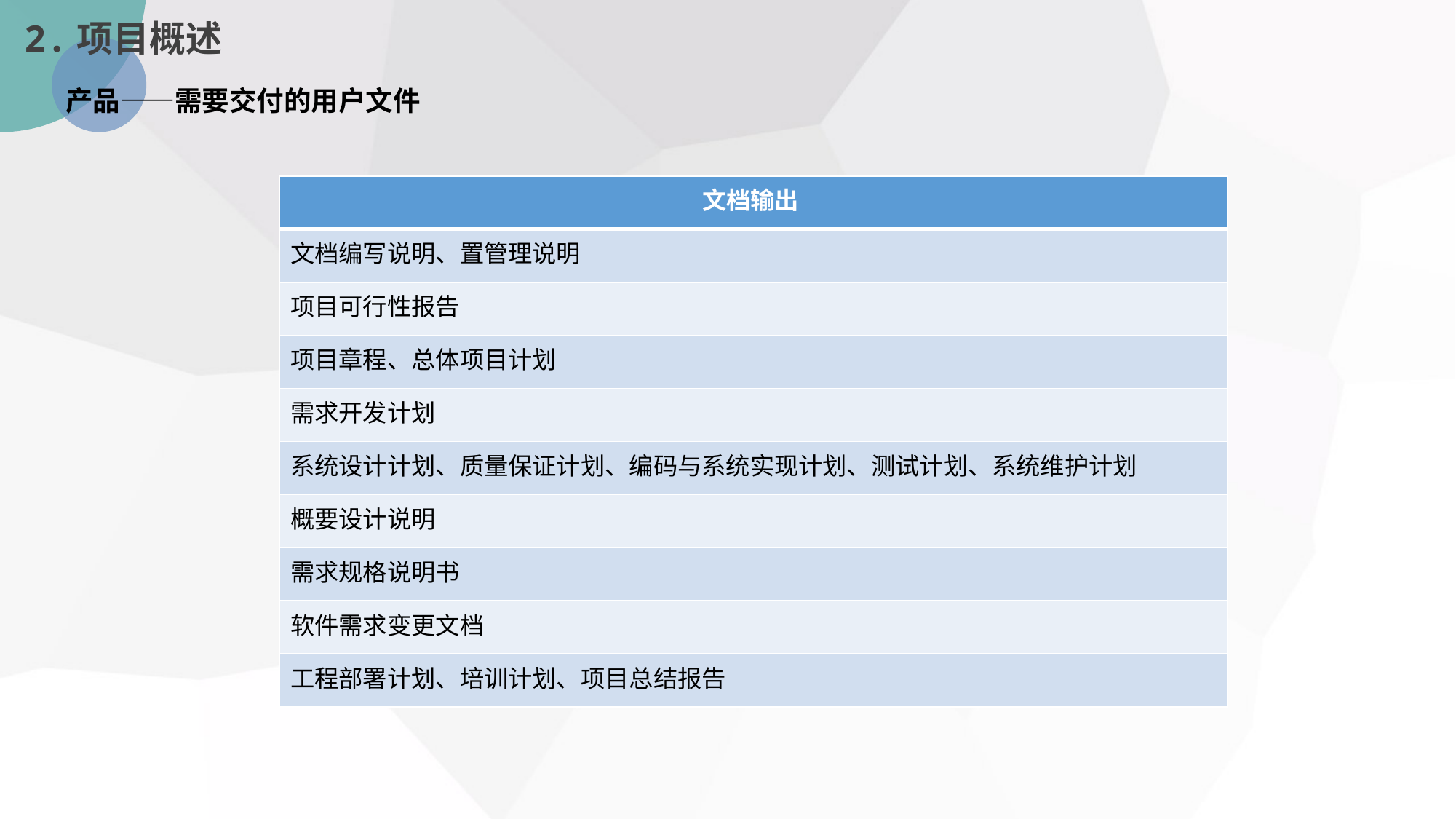

2.项目概述

产品——需要交付的用户文件
| 文档输出 |
| --- |
| 文档编写说明、置管理说明 |
| 项目可行性报告 |
| 项目章程、总体项目计划 |
| 需求开发计划 |
| 系统设计计划、质量保证计划、编码与系统实现计划、测试计划、系统维护计划 |
| 概要设计说明 |
| 需求规格说明书 |
| 软件需求变更文档 |
| 工程部署计划、培训计划、项目总结报告 |